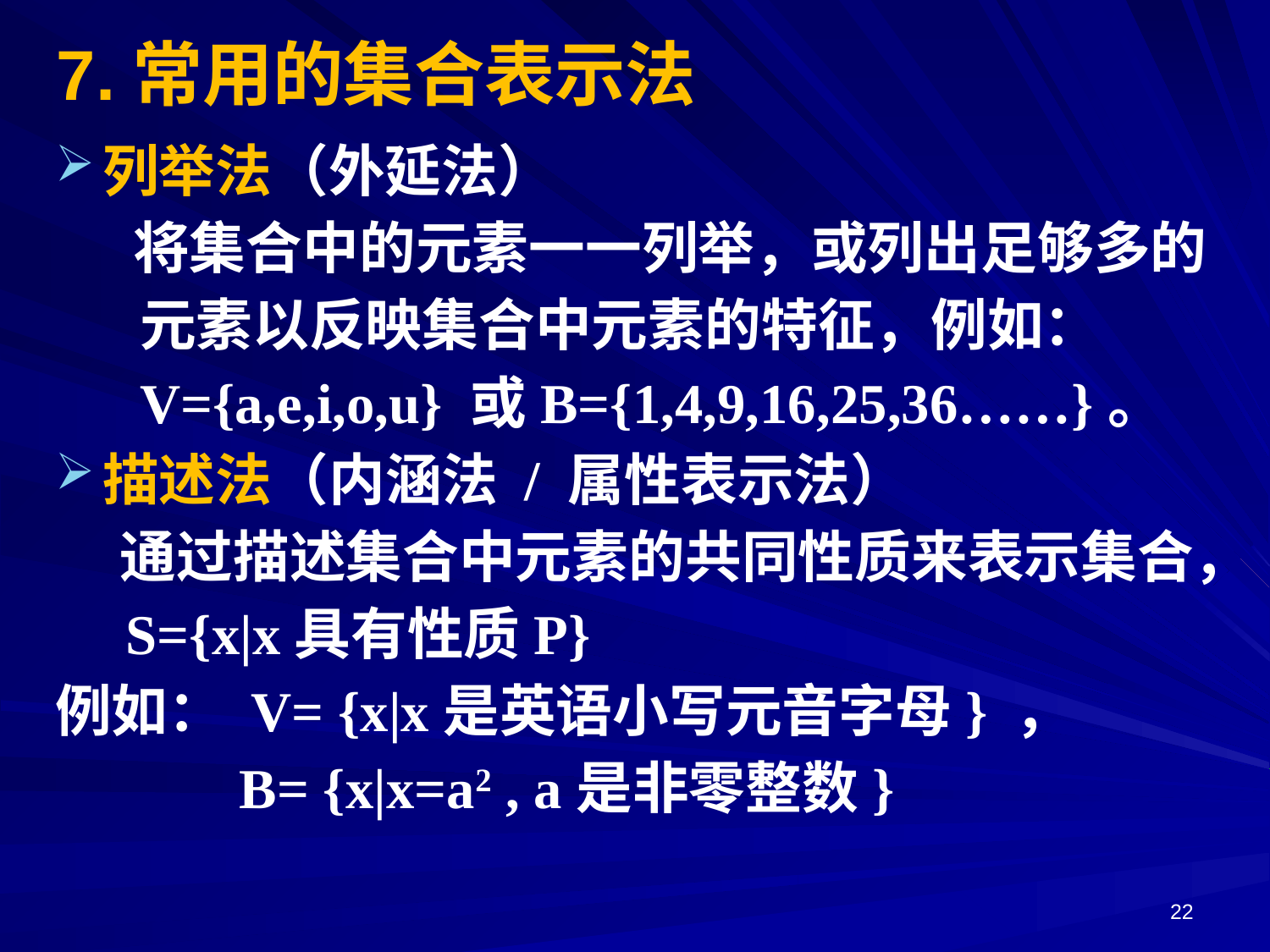

7.常用的集合表示法
列举法（外延法）
     将集合中的元素一一列举，或列出足够多的元素以反映集合中元素的特征，例如：V={a,e,i,o,u} 或B={1,4,9,16,25,36……}。
描述法（内涵法 / 属性表示法）
    通过描述集合中元素的共同性质来表示集合，
     S={x|x具有性质P}
例如： V= {x|x是英语小写元音字母} ，
             B= {x|x=a2 , a是非零整数}
22